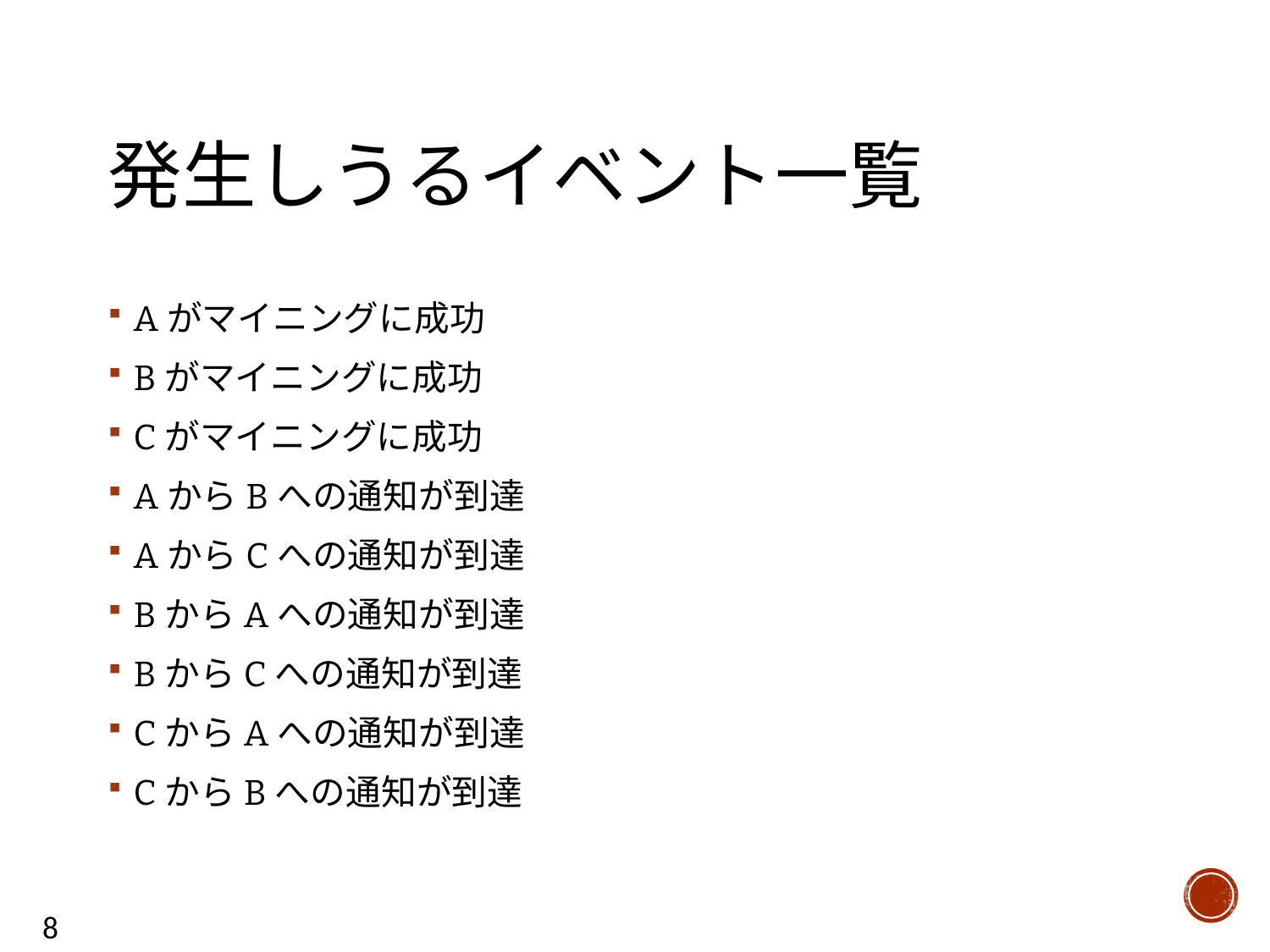

# 発生しうるイベント一覧
Aがマイニングに成功
Bがマイニングに成功
Cがマイニングに成功
AからBへの通知が到達
AからCへの通知が到達
BからAへの通知が到達
BからCへの通知が到達
CからAへの通知が到達
CからBへの通知が到達
8